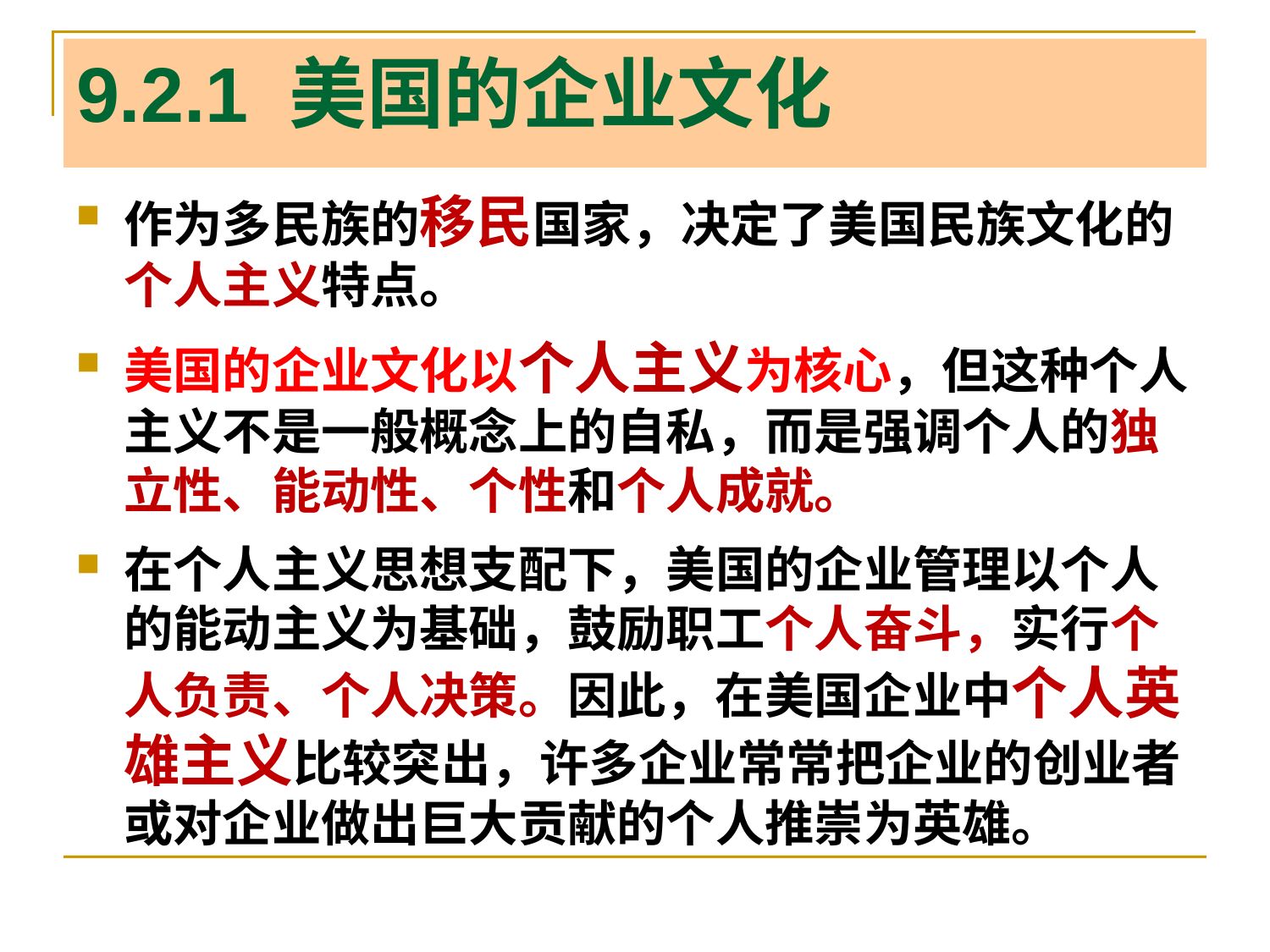

# 9.2.1 美国的企业文化
作为多民族的移民国家，决定了美国民族文化的个人主义特点。
美国的企业文化以个人主义为核心，但这种个人主义不是一般概念上的自私，而是强调个人的独立性、能动性、个性和个人成就。
在个人主义思想支配下，美国的企业管理以个人的能动主义为基础，鼓励职工个人奋斗，实行个人负责、个人决策。因此，在美国企业中个人英雄主义比较突出，许多企业常常把企业的创业者或对企业做出巨大贡献的个人推崇为英雄。

11